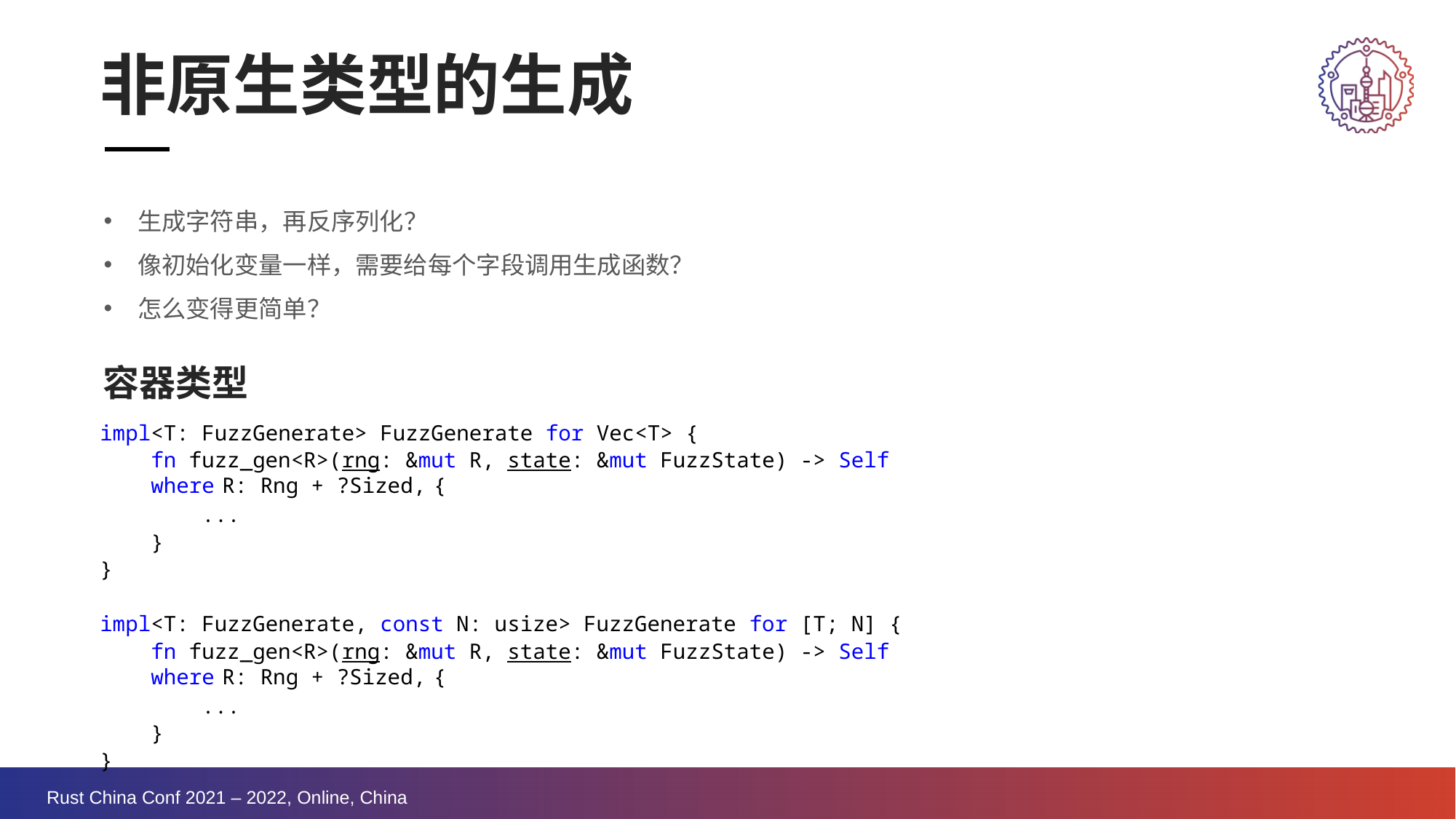

非原生类型的生成
生成字符串，再反序列化？
像初始化变量一样，需要给每个字段调用生成函数？
怎么变得更简单？
容器类型
impl<T: FuzzGenerate> FuzzGenerate for Vec<T> {
    fn fuzz_gen<R>(rng: &mut R, state: &mut FuzzState) -> Self
    where R: Rng + ?Sized, {
        ...
    }
}

impl<T: FuzzGenerate, const N: usize> FuzzGenerate for [T; N] {
    fn fuzz_gen<R>(rng: &mut R, state: &mut FuzzState) -> Self
    where R: Rng + ?Sized, {
        ...
    }
}